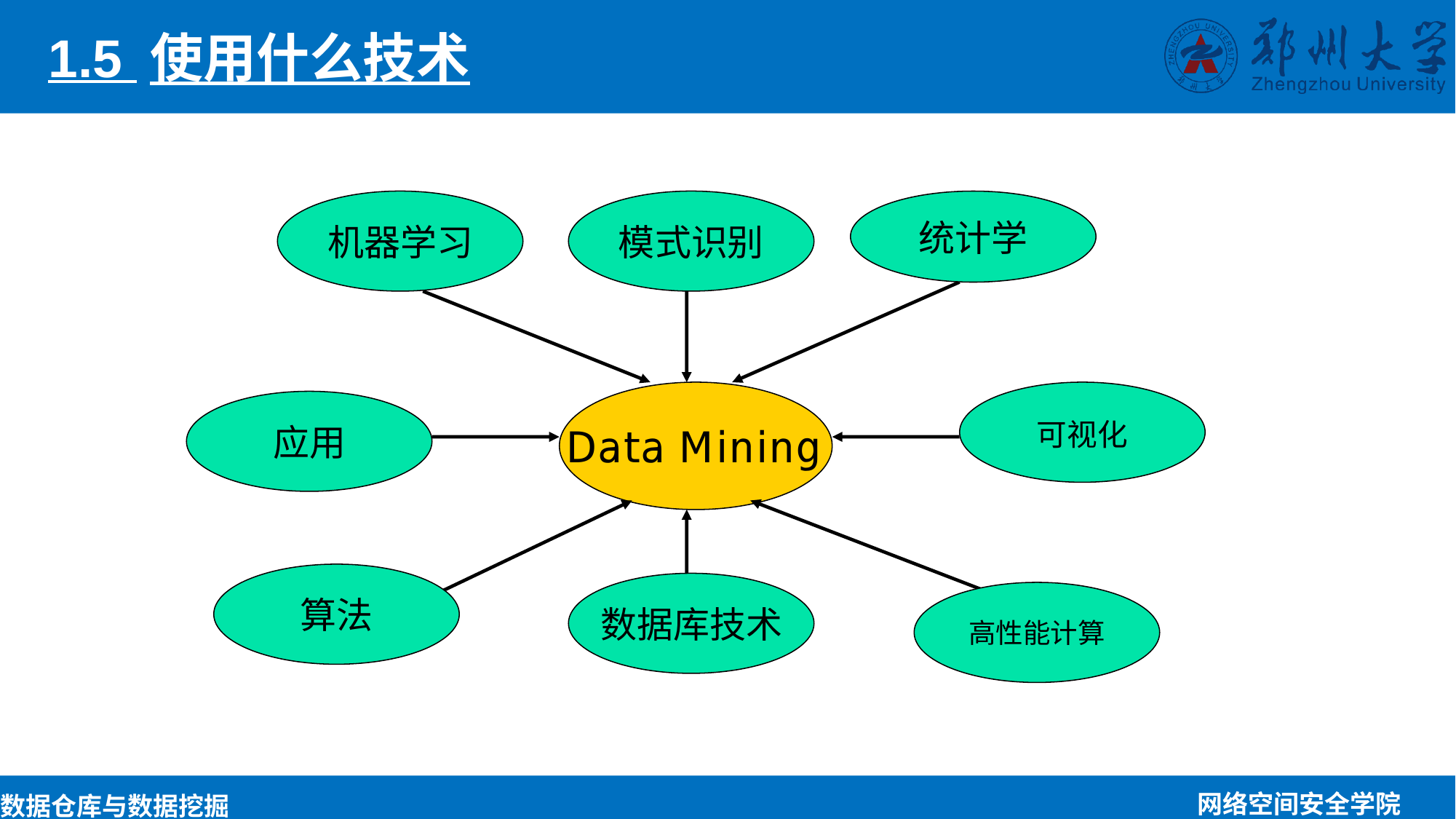

1.5 使用什么技术
机器学习
模式识别
统计学

Data Mining
可视化
应用

算法
数据库技术
高性能计算